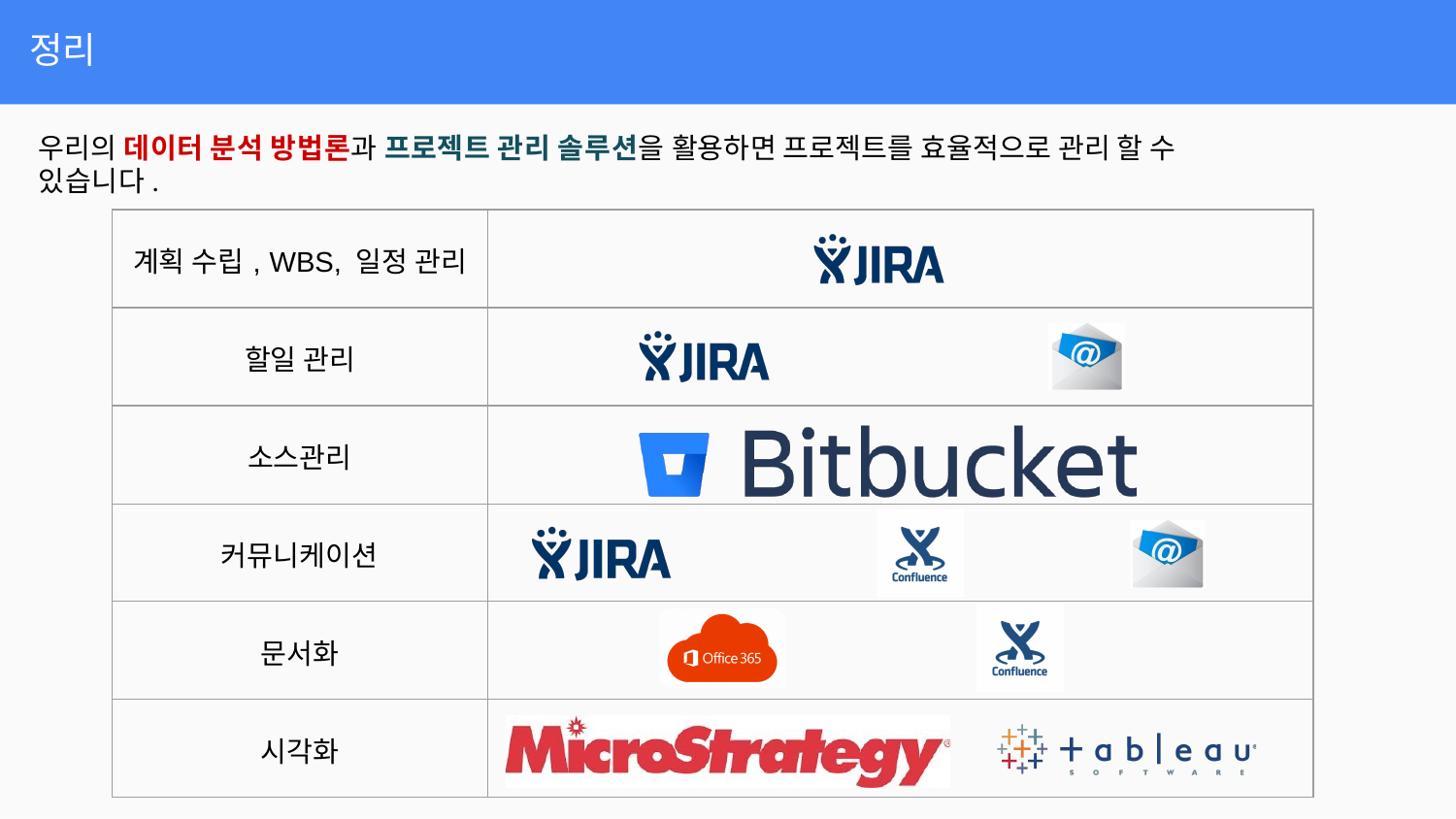

정리
# 우리의 데이터 분석 방법론과 프로젝트 관리 솔루션을 활용하면 프로젝트를 효율적으로 관리 할 수  있습니다.
| 계획 수립, WBS, 일정 관리 |  |
| --- | --- |
| 할일 관리 |  |
| 소스관리 |  |
| 커뮤니케이션 |  |
| 문서화 |  |
| 시각화 |  |